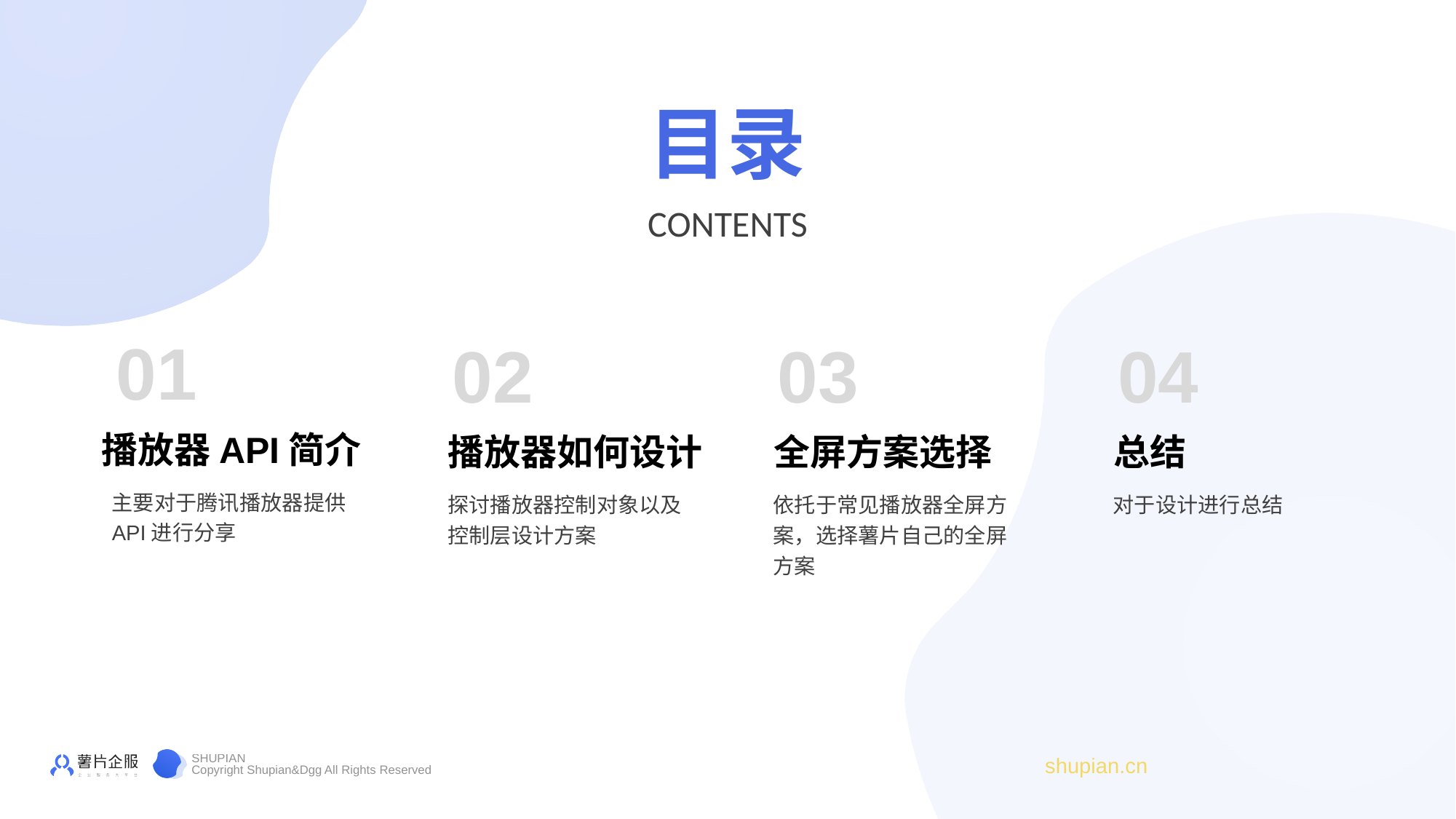

目录
CONTENTS
01
02
03
04
播放器API简介
播放器如何设计
全屏方案选择
总结
主要对于腾讯播放器提供API进行分享
探讨播放器控制对象以及控制层设计方案
依托于常见播放器全屏方案，选择薯片自己的全屏方案
对于设计进行总结